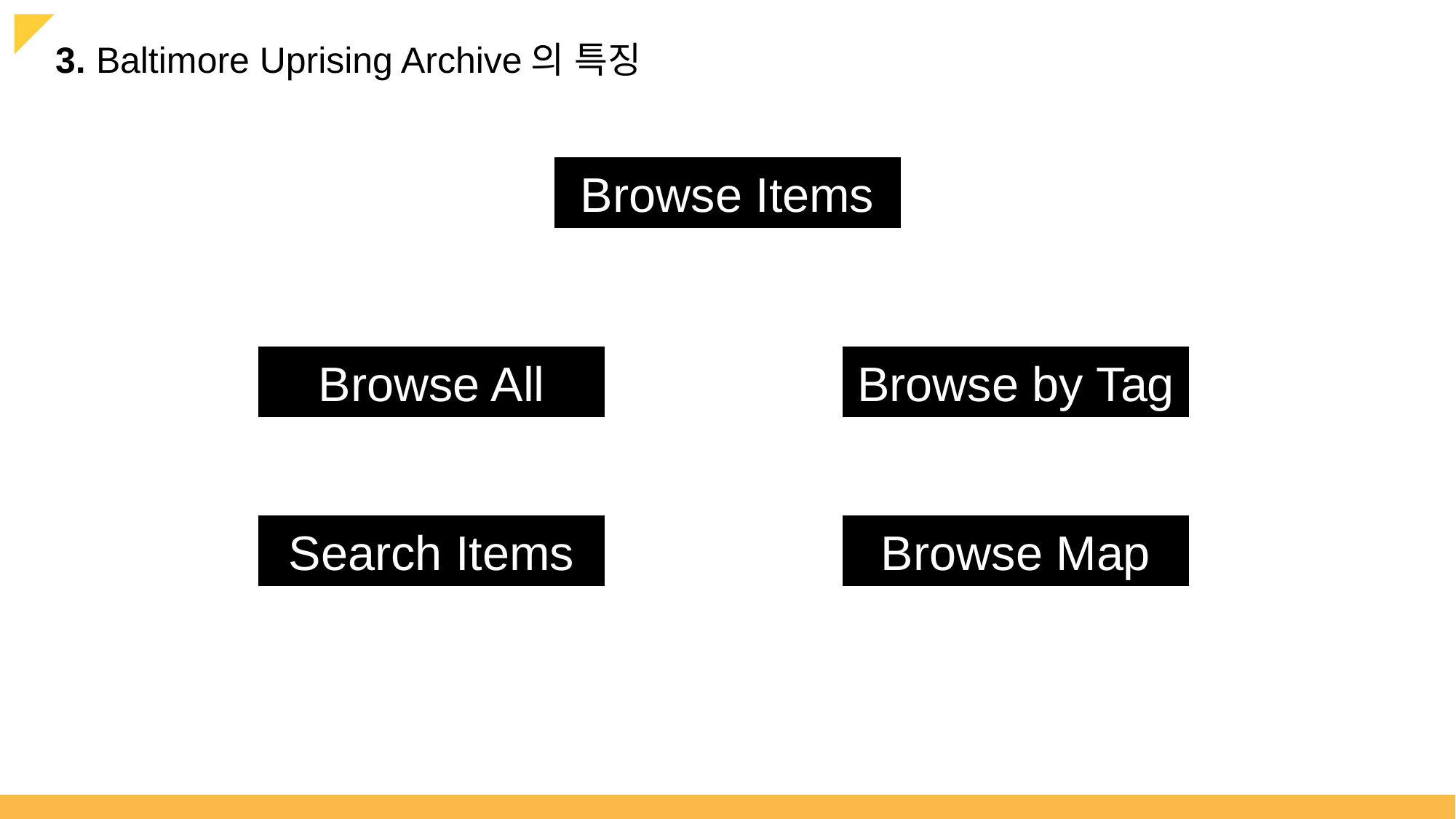

3. Baltimore Uprising Archive의 특징
Browse Items
Browse by Tag
Browse All
Browse Map
Search Items